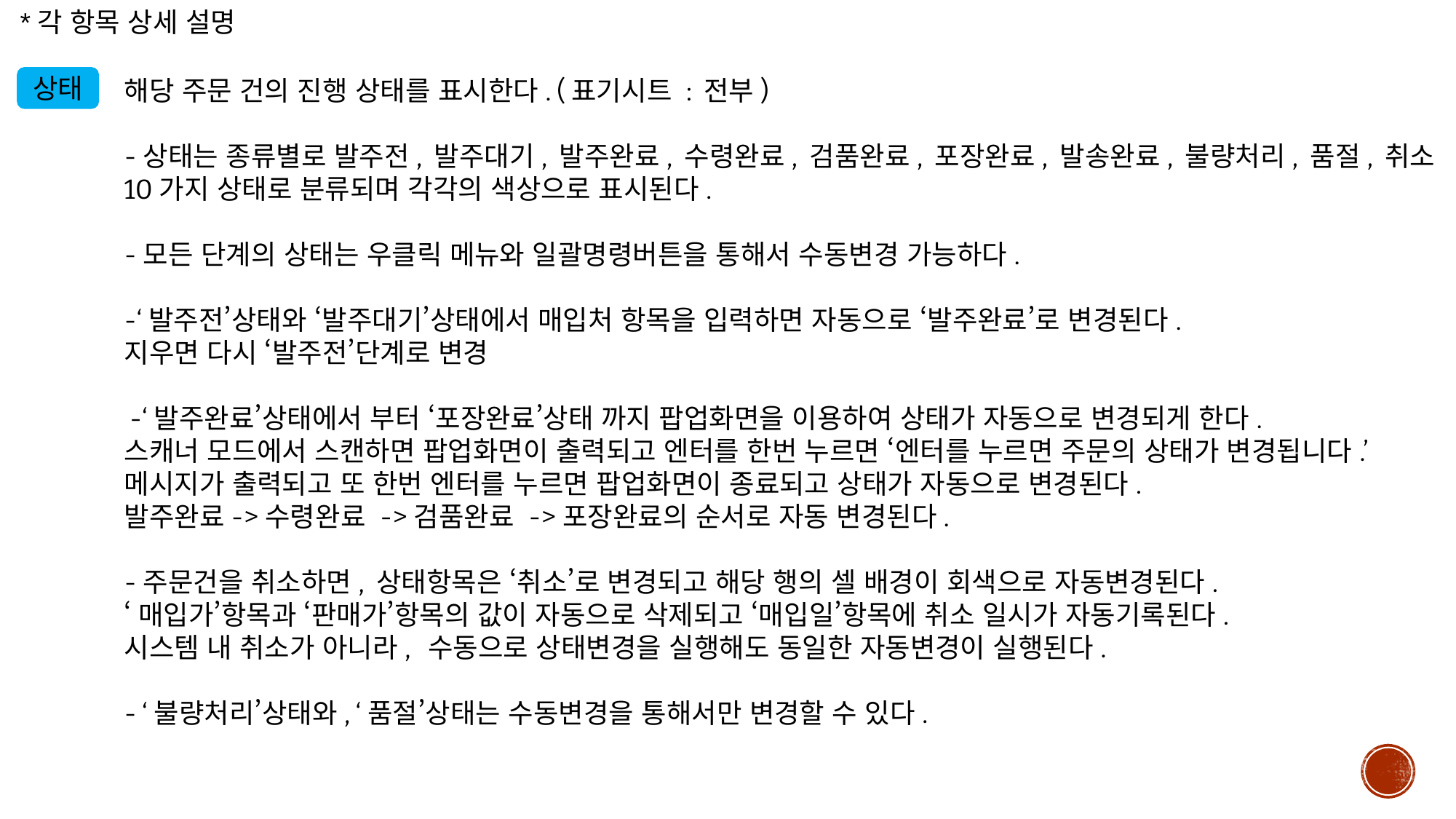

*각 항목 상세 설명
상태
해당 주문 건의 진행 상태를 표시한다. (표기시트 : 전부)

-상태는 종류별로 발주전, 발주대기, 발주완료, 수령완료, 검품완료, 포장완료, 발송완료, 불량처리, 품절, 취소
10가지 상태로 분류되며 각각의 색상으로 표시된다.

-모든 단계의 상태는 우클릭 메뉴와 일괄명령버튼을 통해서 수동변경 가능하다.

-‘발주전’상태와 ‘발주대기’상태에서 매입처 항목을 입력하면 자동으로 ‘발주완료’로 변경된다.
지우면 다시 ‘발주전’단계로 변경

 -‘발주완료’상태에서 부터 ‘포장완료’상태 까지 팝업화면을 이용하여 상태가 자동으로 변경되게 한다.
스캐너 모드에서 스캔하면 팝업화면이 출력되고 엔터를 한번 누르면 ‘엔터를 누르면 주문의 상태가 변경됩니다.’
메시지가 출력되고 또 한번 엔터를 누르면 팝업화면이 종료되고 상태가 자동으로 변경된다.
발주완료->수령완료 ->검품완료 ->포장완료의 순서로 자동 변경된다.

-주문건을 취소하면, 상태항목은 ‘취소’로 변경되고 해당 행의 셀 배경이 회색으로 자동변경된다.
‘매입가’항목과 ‘판매가’항목의 값이 자동으로 삭제되고 ‘매입일’항목에 취소 일시가 자동기록된다.
시스템 내 취소가 아니라,  수동으로 상태변경을 실행해도 동일한 자동변경이 실행된다.

- ‘불량처리’상태와, ‘품절’상태는 수동변경을 통해서만 변경할 수 있다.